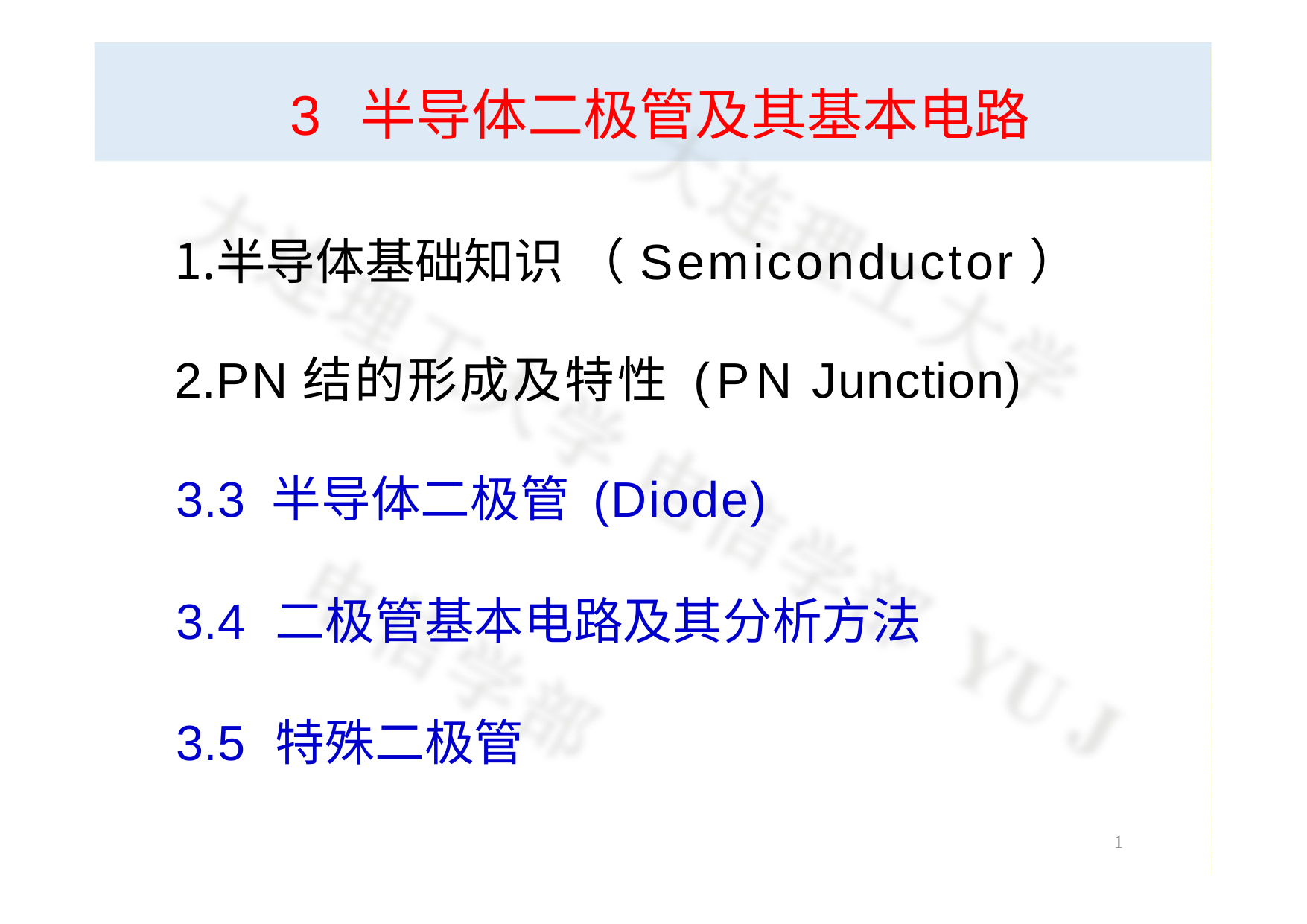

# 3 半导体二极管及其基本电路
半导体基础知识 （Semiconductor）
PN结的形成及特性 (PN Junction)  3.3 半导体二极管 (Diode)

3.4 二极管基本电路及其分析方法

3.5 特殊二极管
1